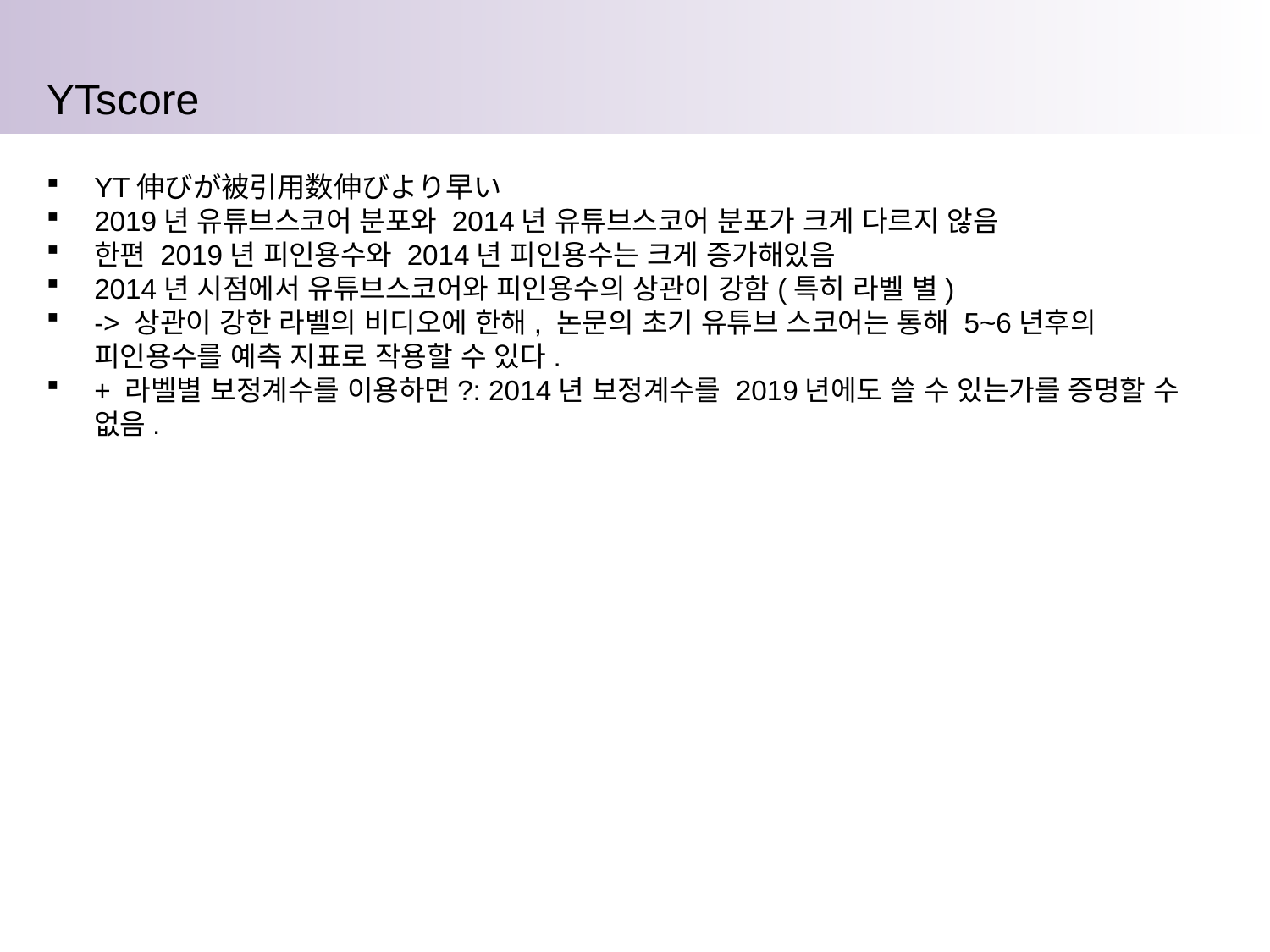

YTscore
YT伸びが被引用数伸びより早い
2019년 유튜브스코어 분포와 2014년 유튜브스코어 분포가 크게 다르지 않음
한편 2019년 피인용수와 2014년 피인용수는 크게 증가해있음
2014년 시점에서 유튜브스코어와 피인용수의 상관이 강함(특히 라벨 별)
-> 상관이 강한 라벨의 비디오에 한해, 논문의 초기 유튜브 스코어는 통해 5~6년후의 피인용수를 예측 지표로 작용할 수 있다.
+ 라벨별 보정계수를 이용하면?: 2014년 보정계수를 2019년에도 쓸 수 있는가를 증명할 수 없음.